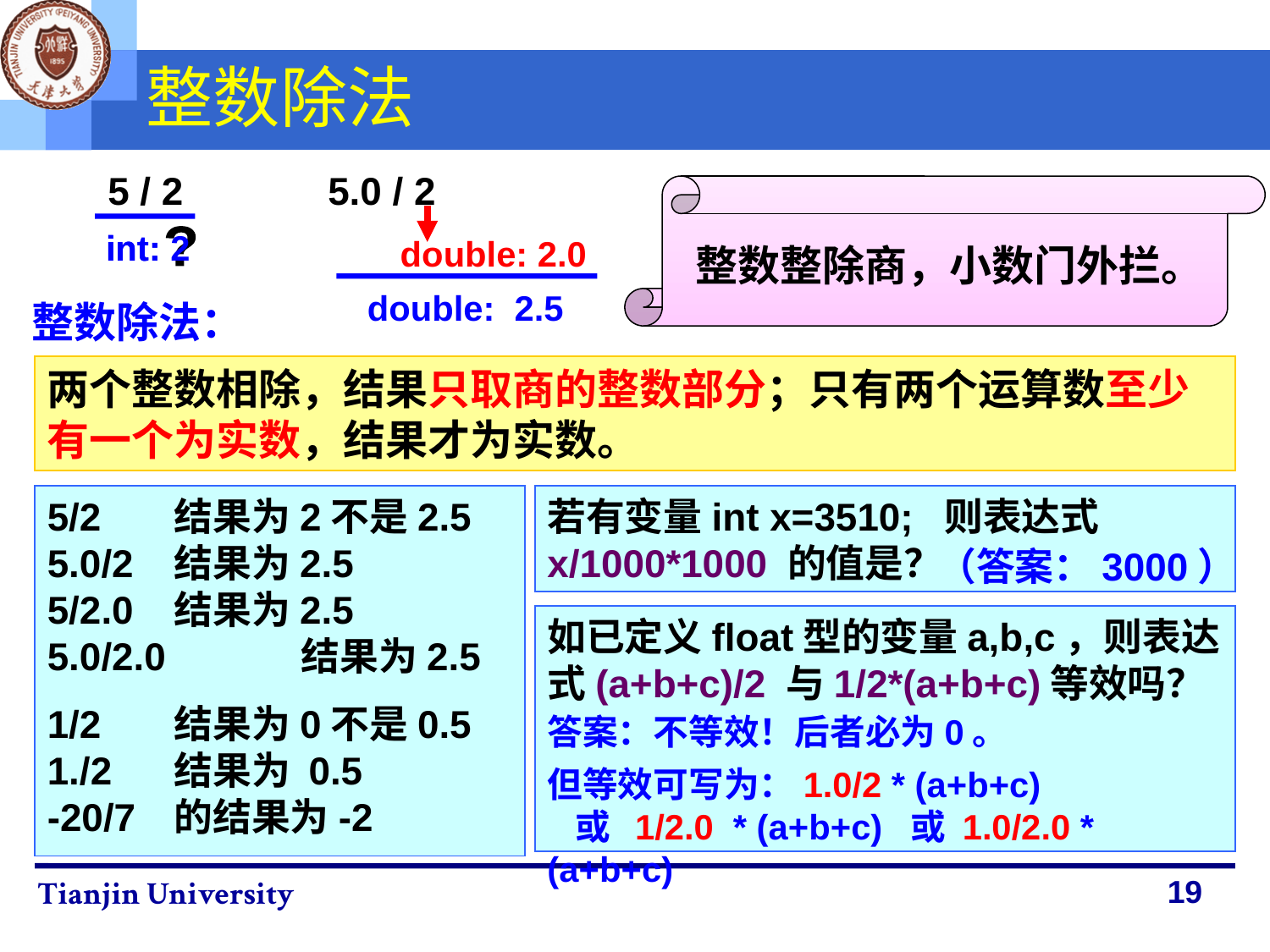

# 整数除法
5 / 2
5.0 / 2

整数整除商，小数门外拦。

int:
?
int: 2
double: 2.0

double:  2.5
整数除法：
两个整数相除，结果只取商的整数部分；只有两个运算数至少 有一个为实数，结果才为实数。
5/2	结果为2不是2.5
5.0/2  	结果为2.5
5/2.0  	结果为2.5
5.0/2.0  	结果为2.5
1/2	结果为0不是0.5
1./2	结果为 0.5
-20/7	的结果为-2
若有变量int x=3510;  则表达式 x/1000*1000 的值是？
（答案：3000）
如已定义float型的变量a,b,c，则表达式(a+b+c)/2 与1/2*(a+b+c)等效吗？

答案：不等效！后者必为0。
但等效可写为：1.0/2 * (a+b+c)
  或  1/2.0  * (a+b+c)  或 1.0/2.0 * (a+b+c)